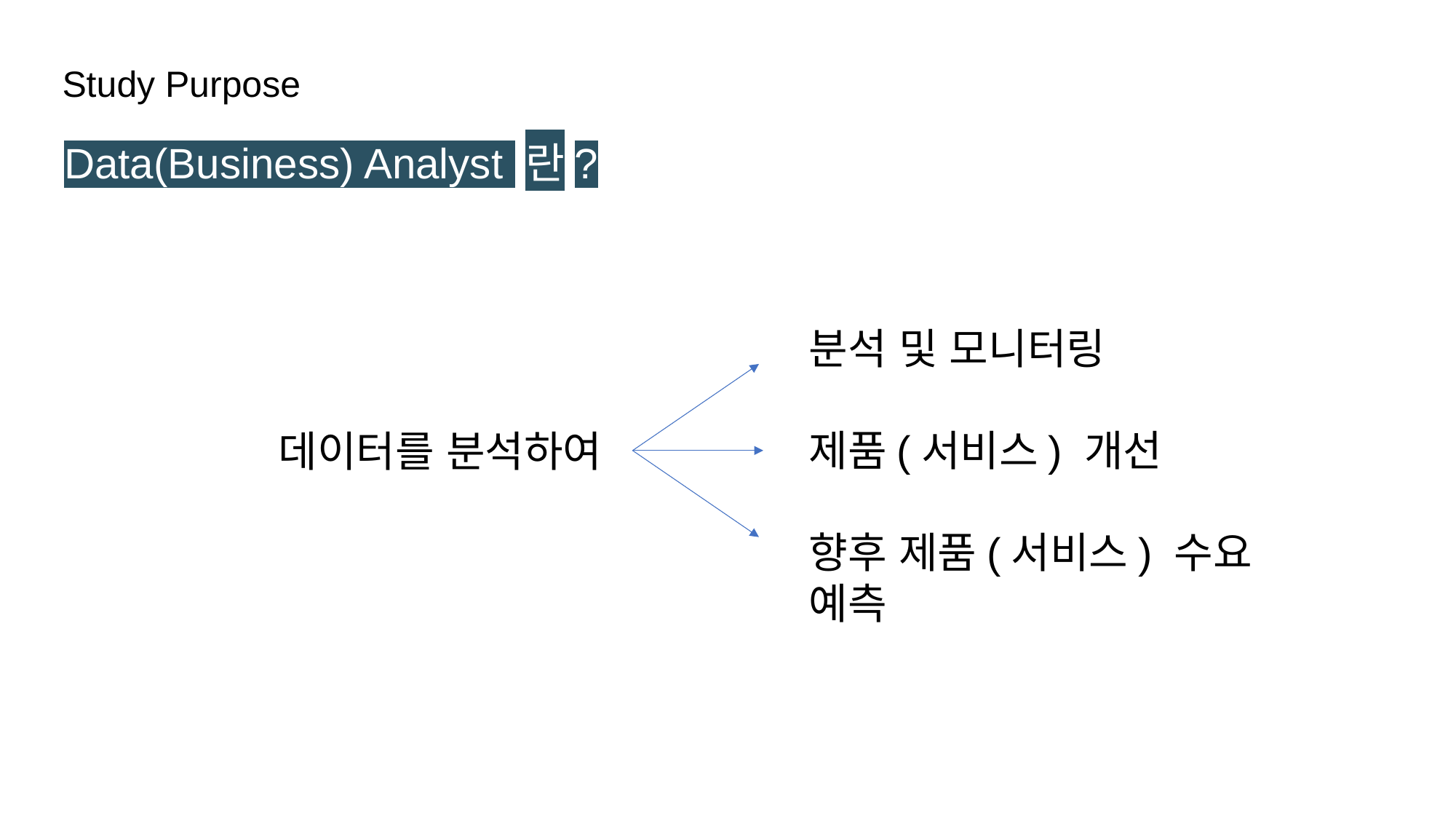

Study Purpose
Data(Business) Analyst 란?
분석 및 모니터링

제품(서비스) 개선

향후 제품(서비스) 수요 예측
데이터를 분석하여